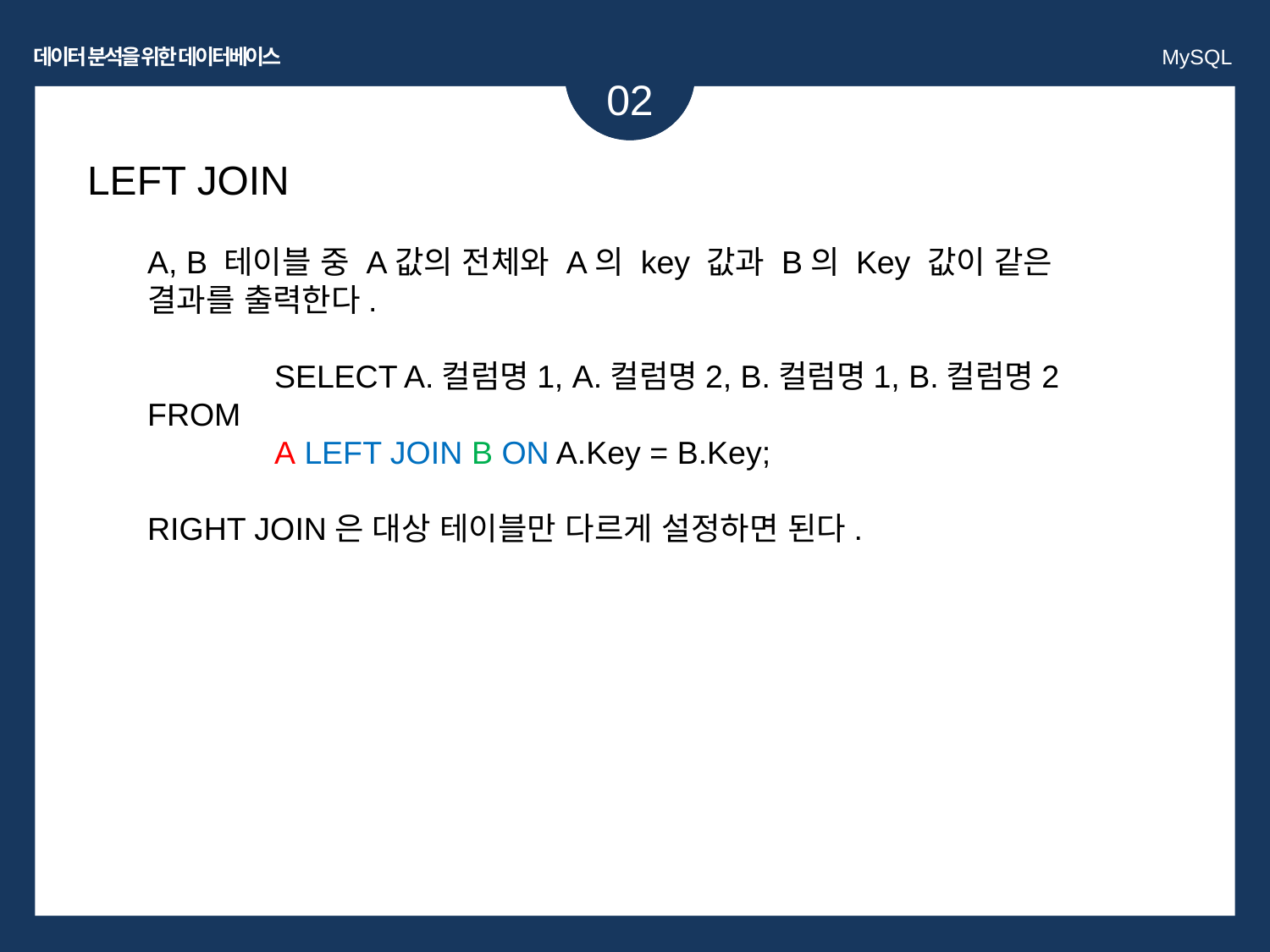

데이터 분석을 위한 데이터베이스
MySQL
02
LEFT JOIN
A, B 테이블 중 A값의 전체와 A의 key 값과 B의 Key 값이 같은 결과를 출력한다.

	SELECT A.컬럼명1, A.컬럼명2, B.컬럼명1, B.컬럼명2 FROM
	A LEFT JOIN B ON A.Key = B.Key;

RIGHT JOIN은 대상 테이블만 다르게 설정하면 된다.